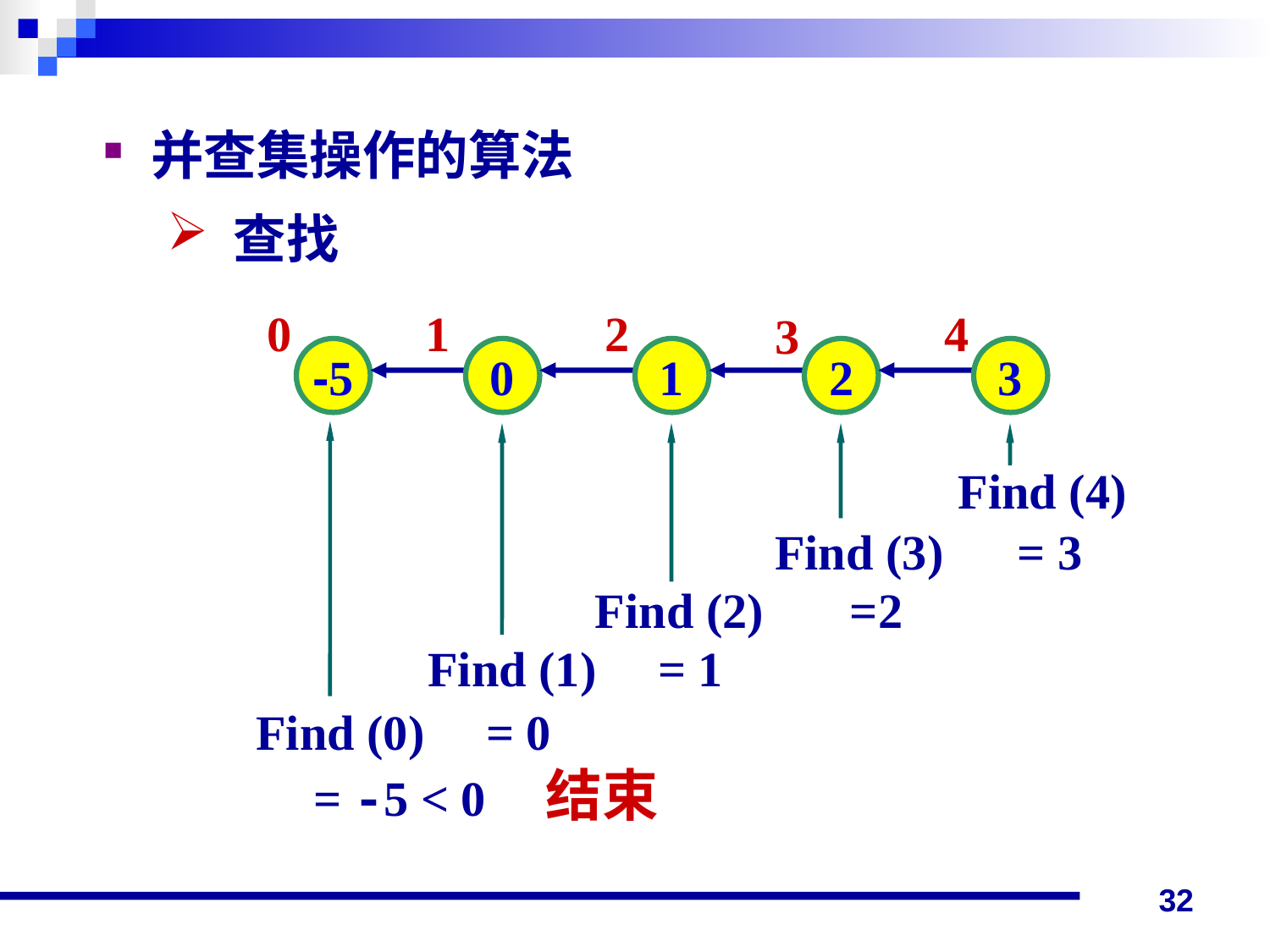

并查集操作的算法
 查找
0
1
2
4
3
-5
0
1
2
3

Find (4)
Find (3)      = 3
Find (2)       =2
Find (1)     = 1
Find (0)     = 0
 = -5 < 0   结束
32